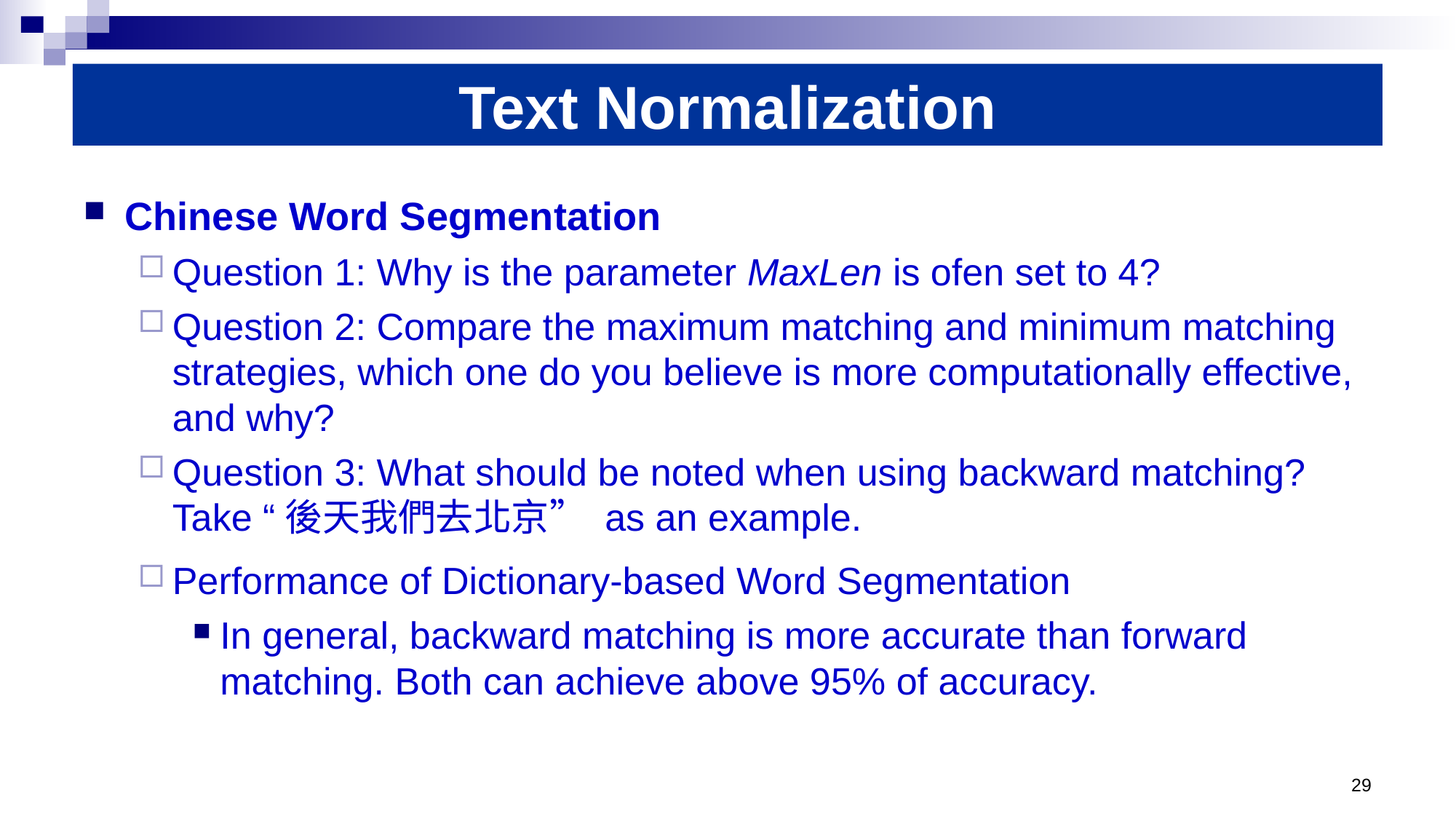

# Text Normalization
Chinese Word Segmentation
Question 1: Why is the parameter MaxLen is ofen set to 4?
Question 2: Compare the maximum matching and minimum matching strategies, which one do you believe is more computationally effective, and why?
Question 3: What should be noted when using backward matching? Take “後天我們去北京” as an example.
Performance of Dictionary-based Word Segmentation
In general, backward matching is more accurate than forward matching. Both can achieve above 95% of accuracy.
29